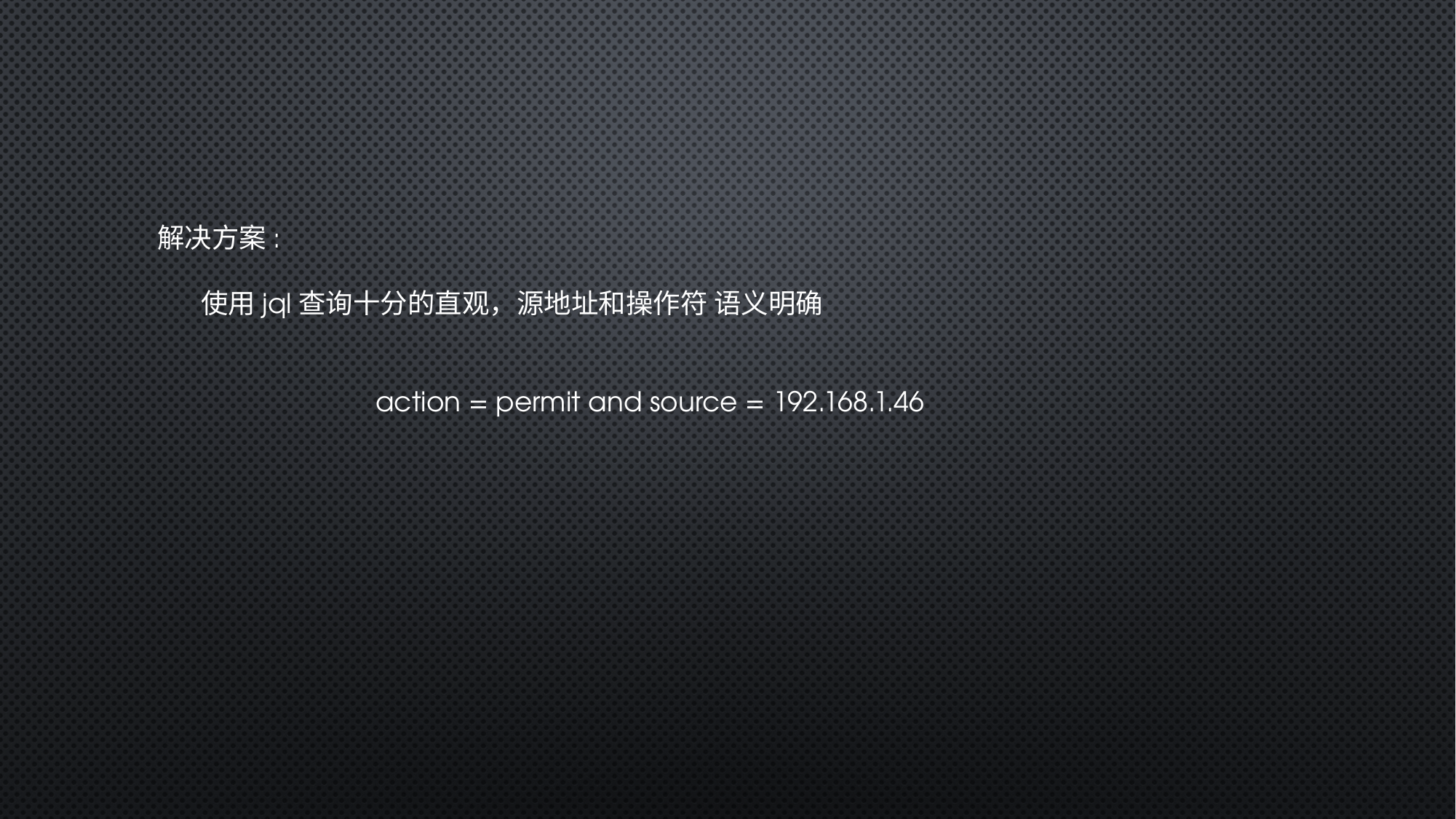

解决方案:

      使用jql查询十分的直观，源地址和操作符 语义明确

		action = permit and source = 192.168.1.46